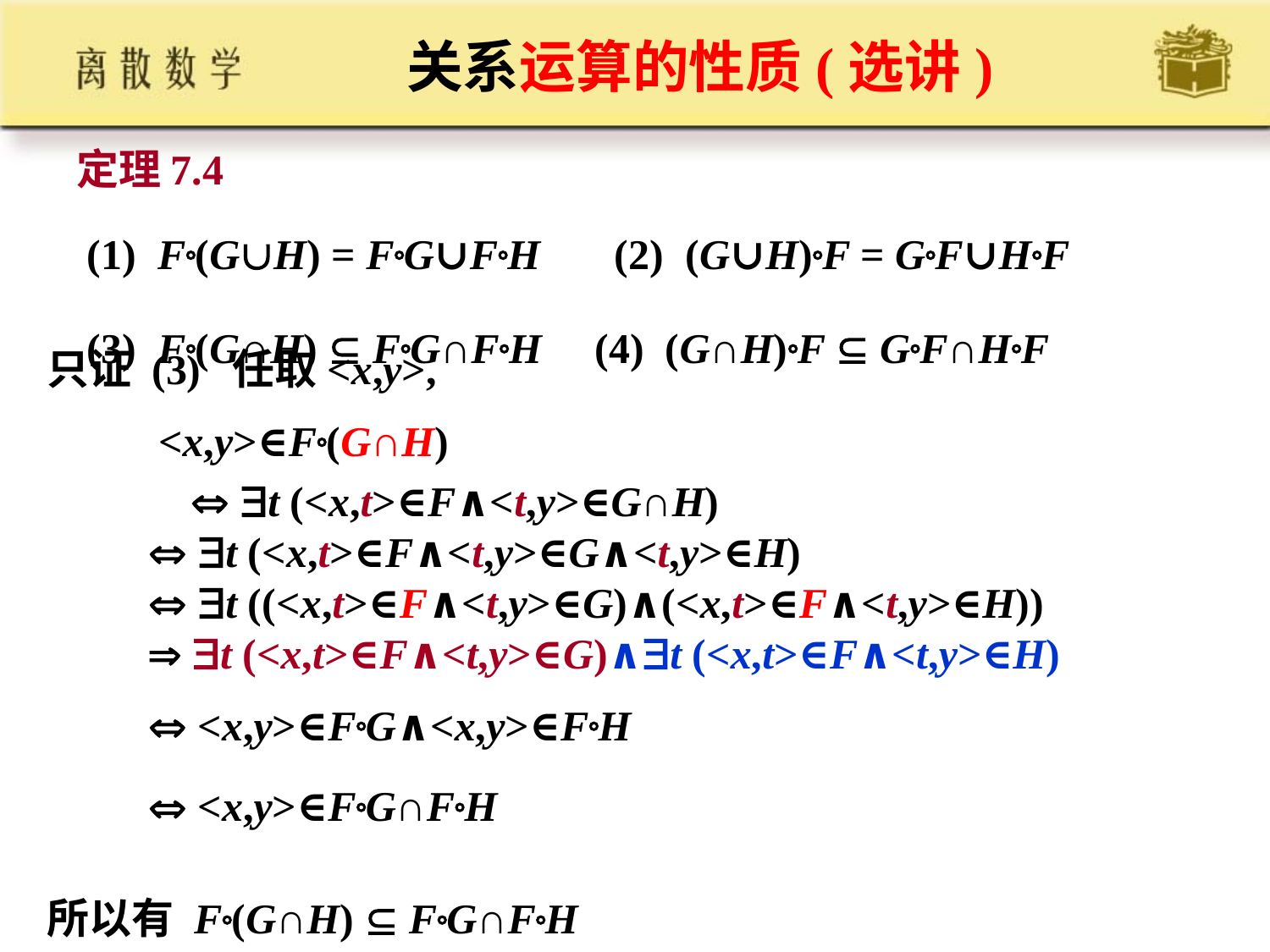

# 关系运算的性质(选讲)
定理7.4
 (1)  F°(G∪H) = F°G∪F°H       (2)  (G∪H)°F = G°F∪H°F
 (3)  F°(G∩H) ⊆ F°G∩F°H     (4)  (G∩H)°F ⊆ G°F∩H°F
只证 (3)  任取<x,y>,
      <x,y>∈F°(G∩H)
         ⇔ ∃t (<x,t>∈F∧<t,y>∈G∩H)
     ⇔ ∃t (<x,t>∈F∧<t,y>∈G∧<t,y>∈H)
     ⇔ ∃t ((<x,t>∈F∧<t,y>∈G)∧(<x,t>∈F∧<t,y>∈H))
     ⇒ ∃t (<x,t>∈F∧<t,y>∈G)∧∃t (<x,t>∈F∧<t,y>∈H)
     ⇔ <x,y>∈F°G∧<x,y>∈F°H
     ⇔ <x,y>∈F°G∩F°H
所以有 F°(G∩H) ⊆ F°G∩F°H
24